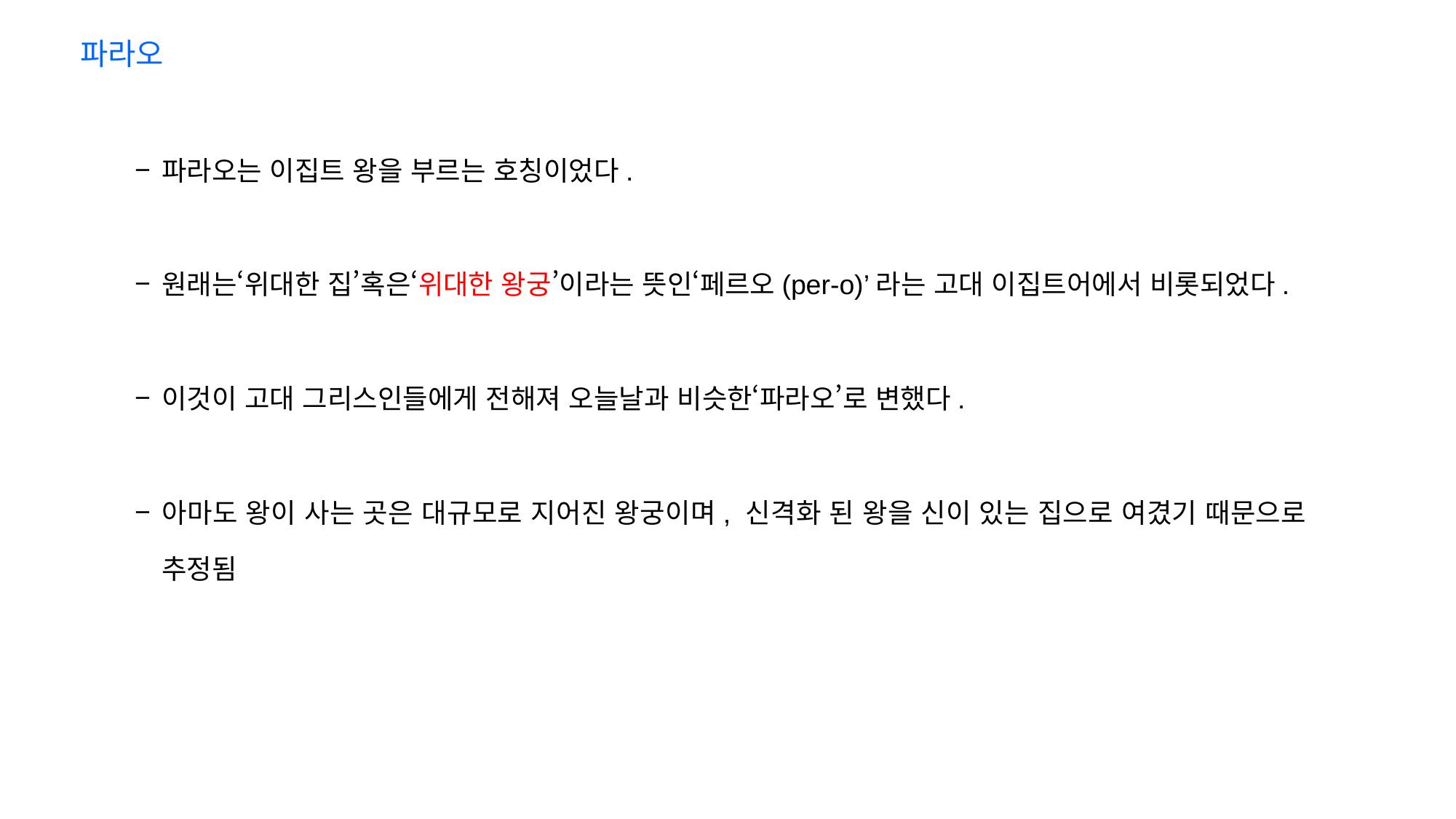

파라오

파라오는 이집트 왕을 부르는 호칭이었다.

원래는‘위대한 집’혹은‘위대한 왕궁’이라는 뜻인‘페르오(per-o)’라는 고대 이집트어에서 비롯되었다.

이것이 고대 그리스인들에게 전해져 오늘날과 비슷한‘파라오’로 변했다.

아마도 왕이 사는 곳은 대규모로 지어진 왕궁이며, 신격화 된 왕을 신이 있는 집으로 여겼기 때문으로 추정됨